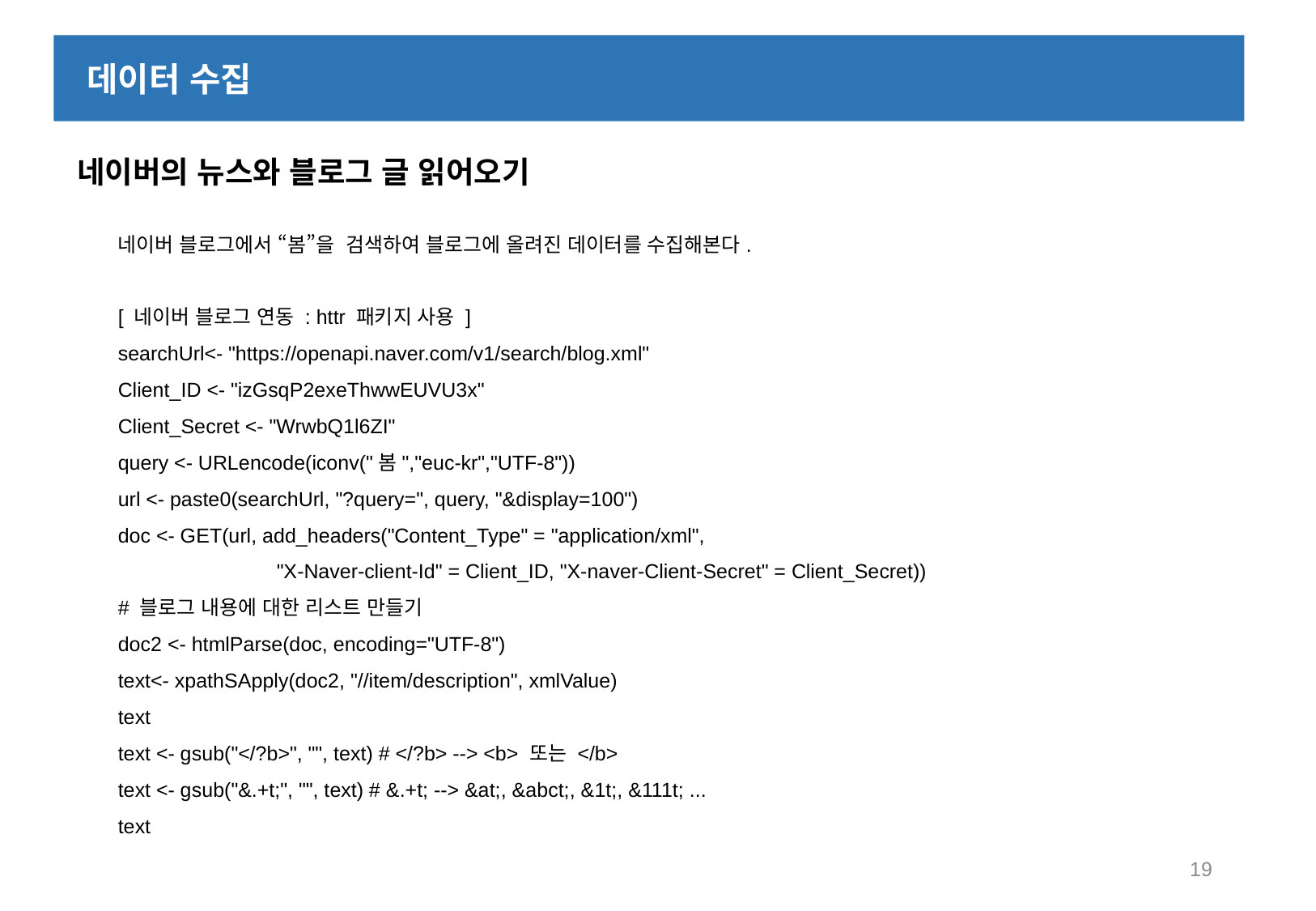

데이터 수집

네이버의 뉴스와 블로그 글 읽어오기
네이버 블로그에서 “봄”을  검색하여 블로그에 올려진 데이터를 수집해본다.

[ 네이버 블로그 연동 : httr 패키지 사용 ]
searchUrl<- "https://openapi.naver.com/v1/search/blog.xml"
Client_ID <- "izGsqP2exeThwwEUVU3x"
Client_Secret <- "WrwbQ1l6ZI"
query <- URLencode(iconv("봄","euc-kr","UTF-8"))
url <- paste0(searchUrl, "?query=", query, "&display=100")
doc <- GET(url, add_headers("Content_Type" = "application/xml",
                            "X-Naver-client-Id" = Client_ID, "X-naver-Client-Secret" = Client_Secret))
# 블로그 내용에 대한 리스트 만들기
doc2 <- htmlParse(doc, encoding="UTF-8")
text<- xpathSApply(doc2, "//item/description", xmlValue)
text
text <- gsub("</?b>", "", text) # </?b> --> <b> 또는 </b>
text <- gsub("&.+t;", "", text) # &.+t; --> &at;, &abct;, &1t;, &111t; ...
text
19